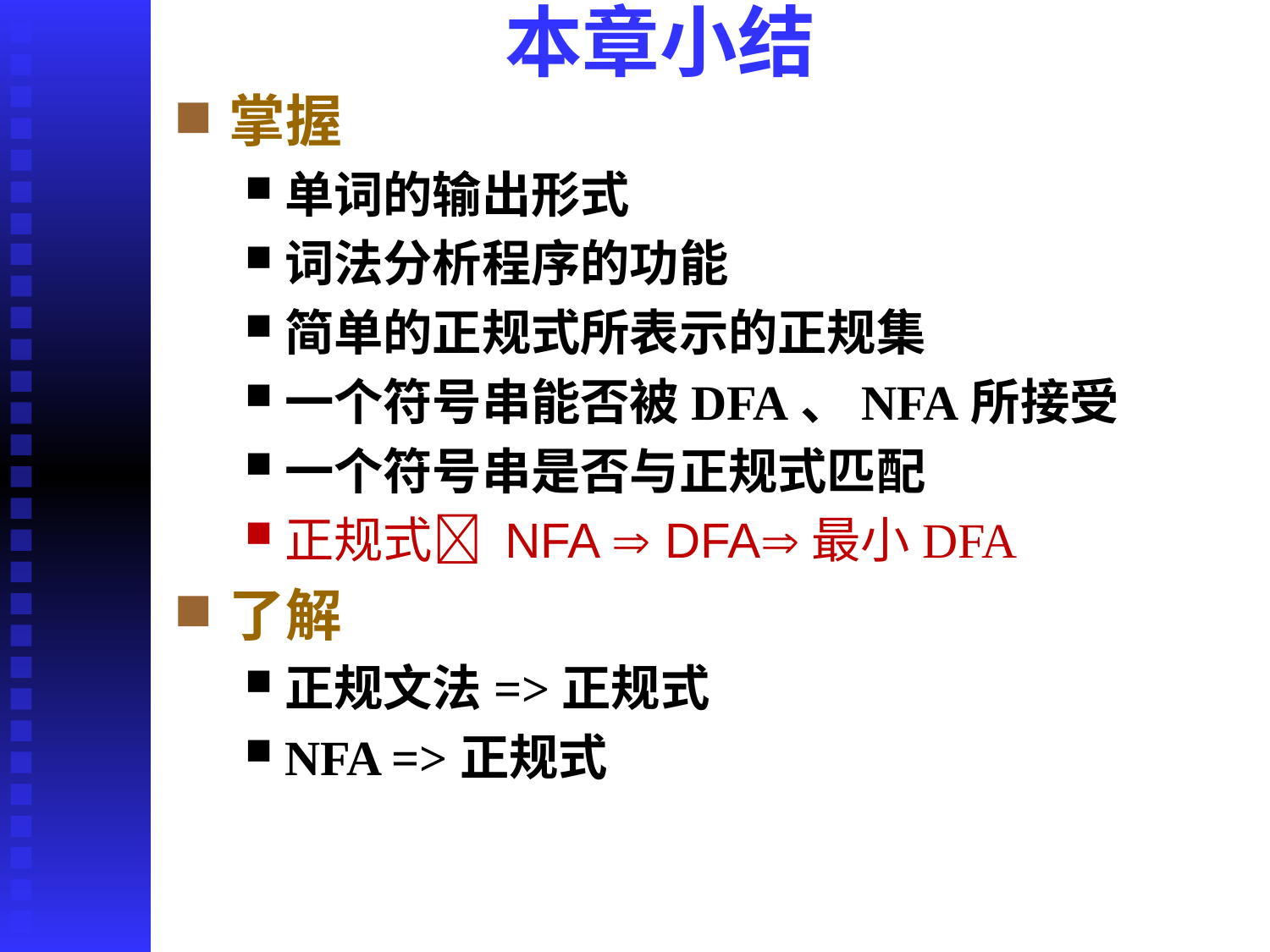

# 本章小结
掌握
单词的输出形式
词法分析程序的功能
简单的正规式所表示的正规集
一个符号串能否被DFA、NFA所接受
一个符号串是否与正规式匹配
正规式⇒ NFA ⇒ DFA⇒最小DFA
了解
正规文法=>正规式
NFA =>正规式
2020/10/7
57